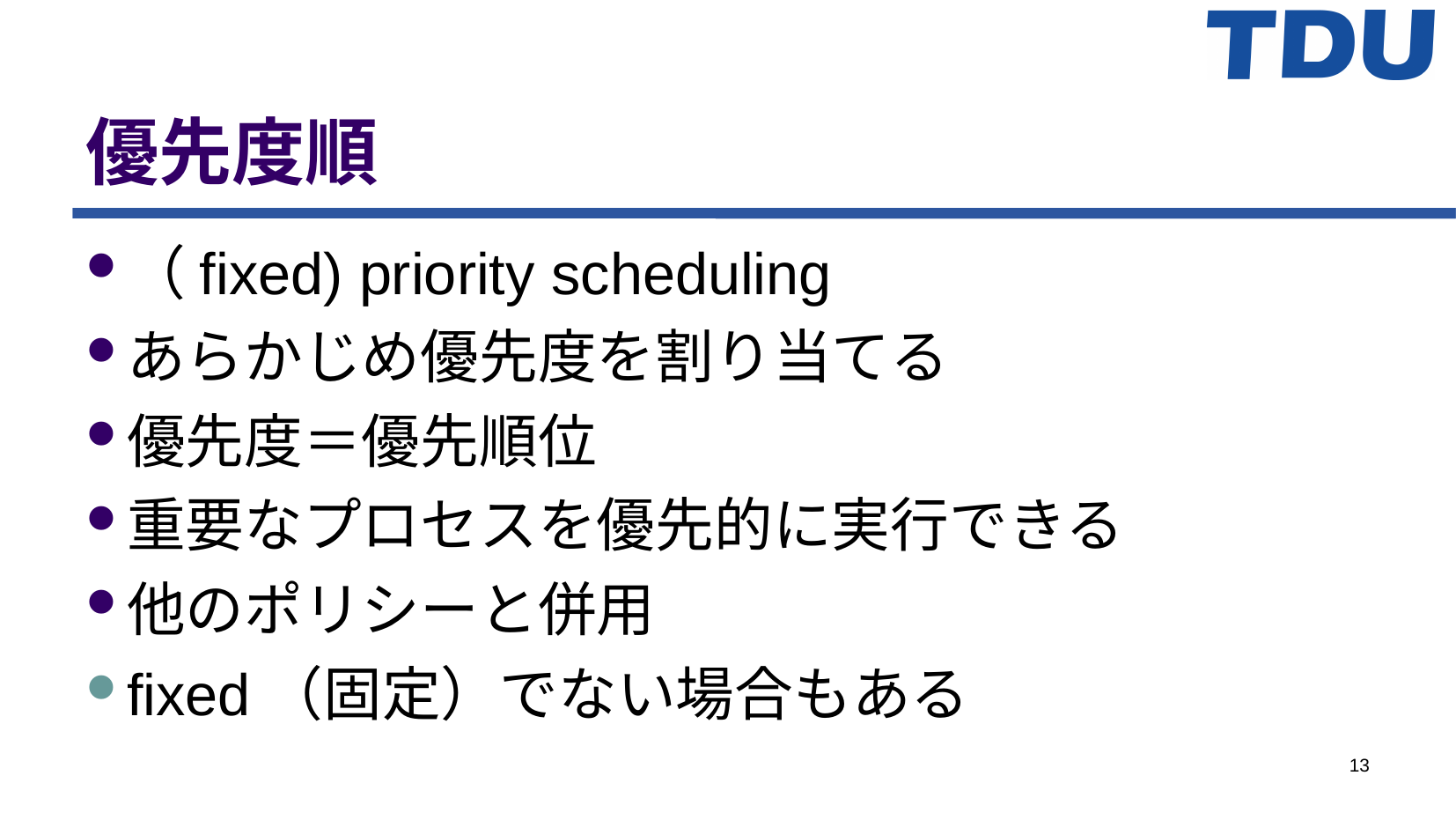

優先度順
（fixed) priority scheduling
あらかじめ優先度を割り当てる
優先度＝優先順位
重要なプロセスを優先的に実行できる
他のポリシーと併用
fixed（固定）でない場合もある
13